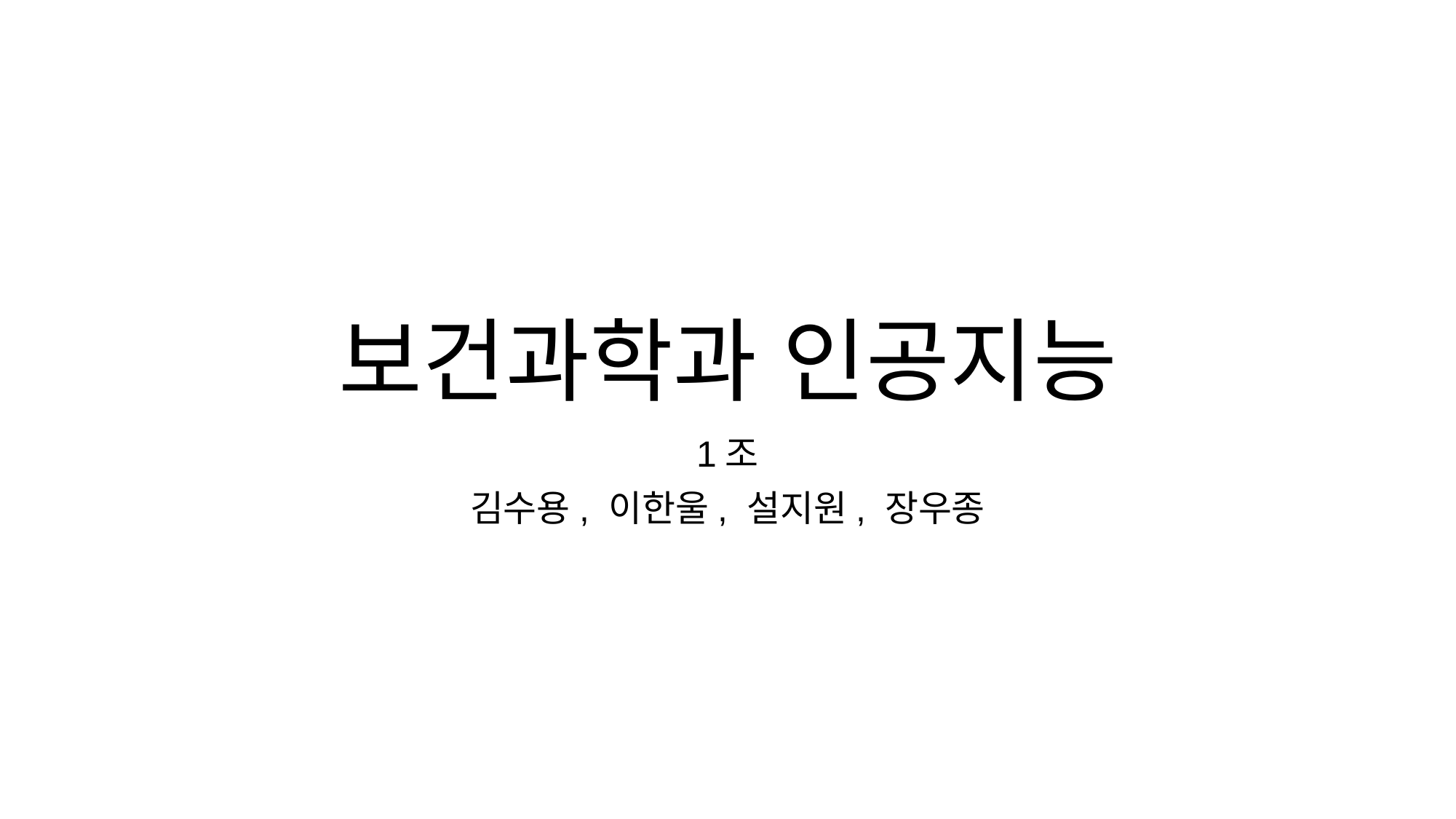

# 보건과학과 인공지능
1조
김수용, 이한울, 설지원, 장우종